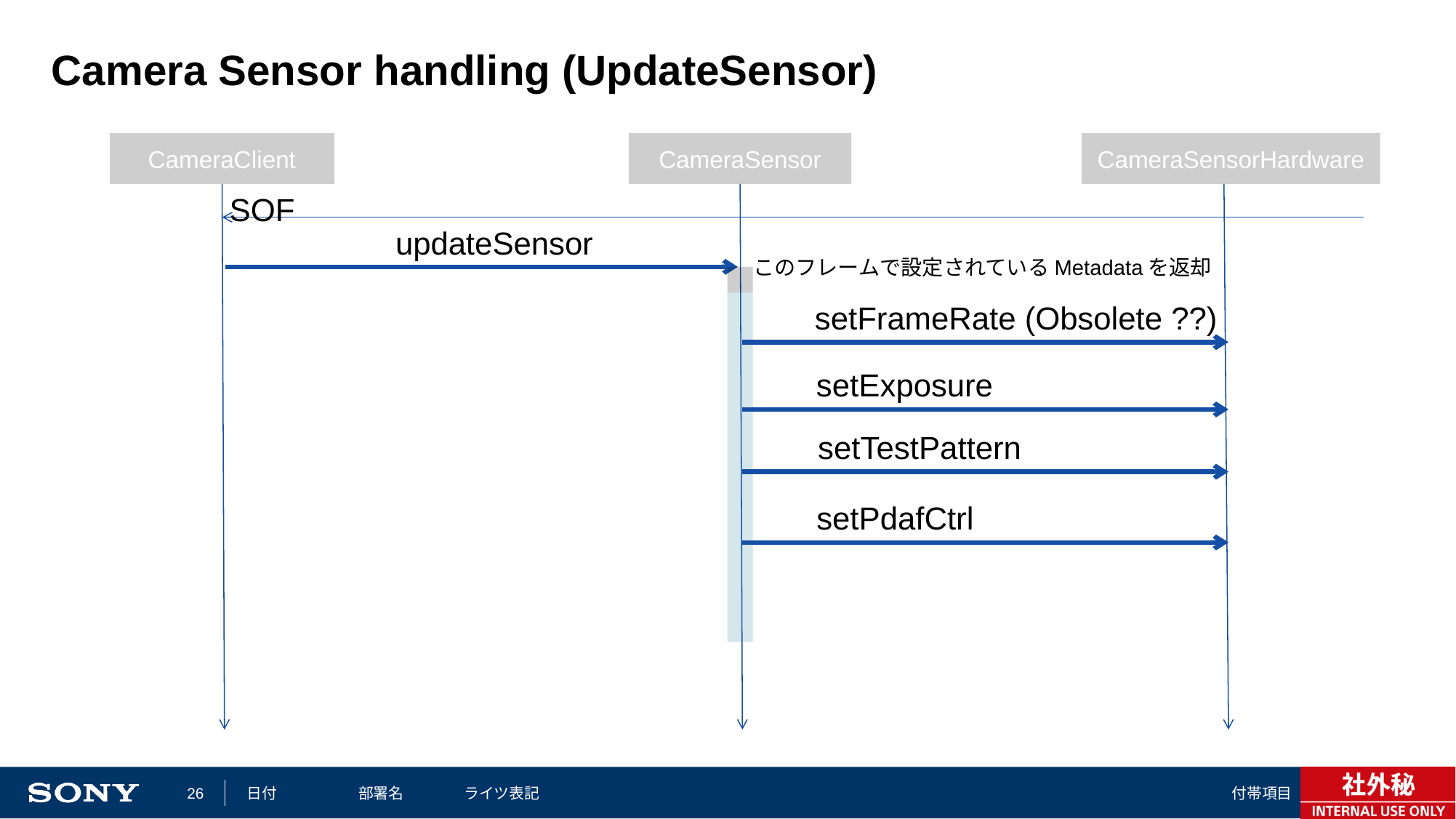

# Camera Sensor handling (UpdateSensor)
CameraClient
CameraSensor
CameraSensorHardware
SOF
updateSensor
このフレームで設定されているMetadataを返却

setFrameRate (Obsolete ??)
setExposure
setTestPattern
setPdafCtrl